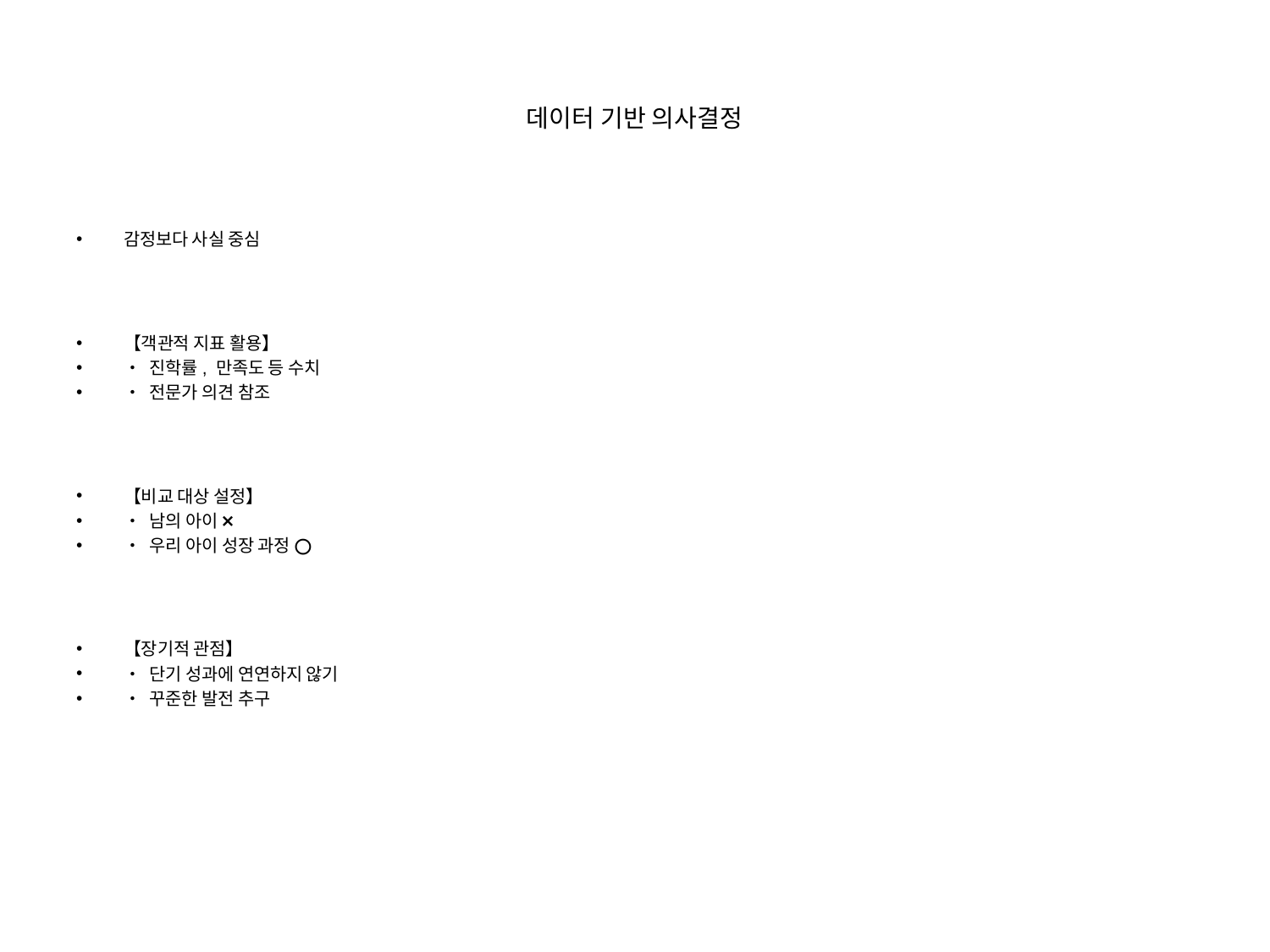

# 데이터 기반 의사결정
감정보다 사실 중심

【객관적 지표 활용】
• 진학률, 만족도 등 수치
• 전문가 의견 참조

【비교 대상 설정】
• 남의 아이 ❌
• 우리 아이 성장 과정 ⭕

【장기적 관점】
• 단기 성과에 연연하지 않기
• 꾸준한 발전 추구